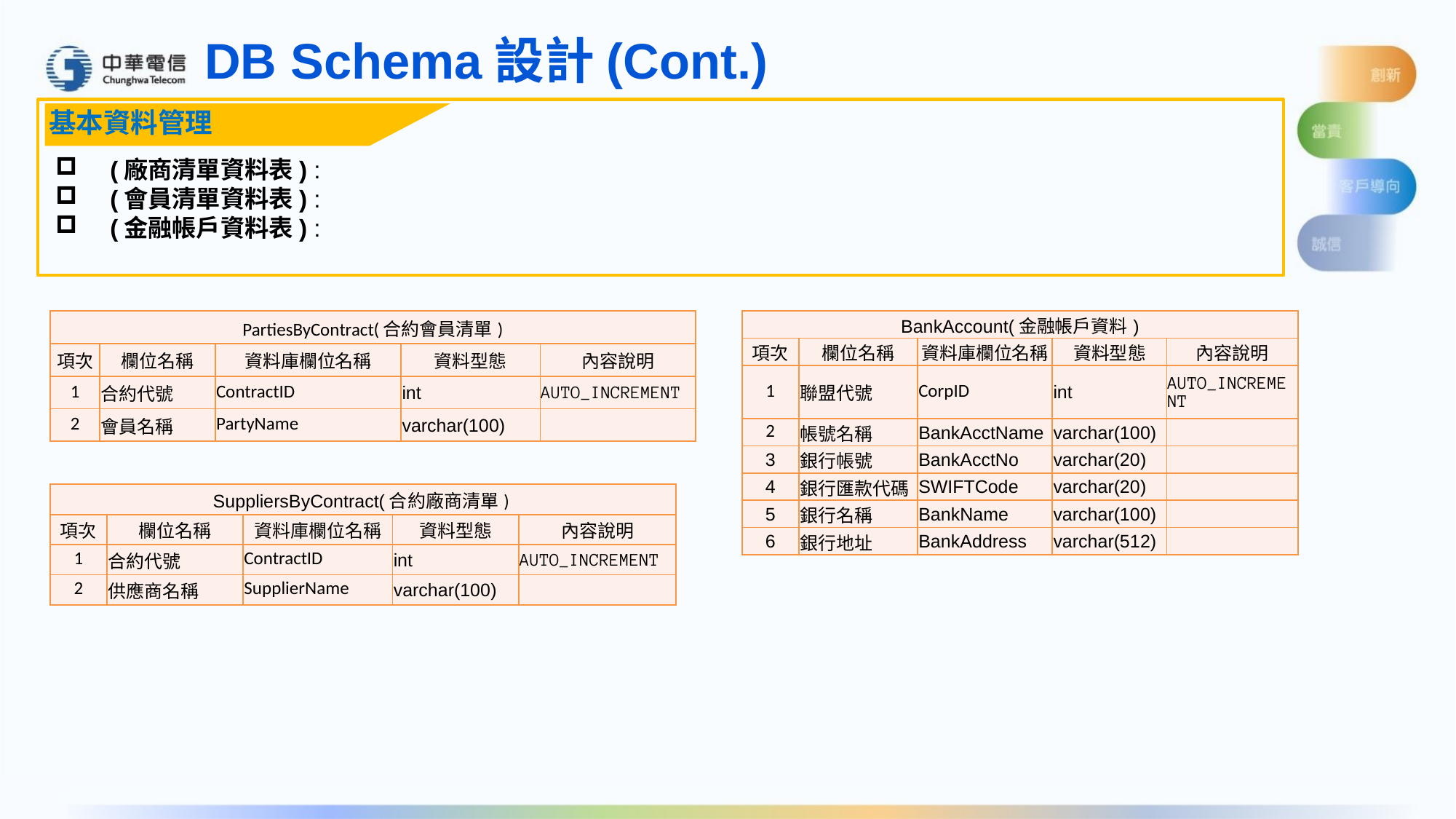

DB Schema設計(Cont.)

基本資料管理
說明
(廠商清單資料表) :
(會員清單資料表) :
(金融帳戶資料表) :

| BankAccount(金融帳戶資料) |  |  |  |  |
| --- | --- | --- | --- | --- |
| 項次 | 欄位名稱 | 資料庫欄位名稱 | 資料型態 | 內容說明 |
| 1 | 聯盟代號 | CorpID | int | AUTO\_INCREMENT |
| 2 | 帳號名稱 | BankAcctName | varchar(100) |  |
| 3 | 銀行帳號 | BankAcctNo | varchar(20) |  |
| 4 | 銀行匯款代碼 | SWIFTCode | varchar(20) |  |
| 5 | 銀行名稱 | BankName | varchar(100) |  |
| 6 | 銀行地址 | BankAddress | varchar(512) |  |
| PartiesByContract(合約會員清單) |  |  |  |  |
| --- | --- | --- | --- | --- |
| 項次 | 欄位名稱 | 資料庫欄位名稱 | 資料型態 | 內容說明 |
| 1 | 合約代號 | ContractID | int | AUTO\_INCREMENT |
| 2 | 會員名稱 | PartyName | varchar(100) |  |
| SuppliersByContract(合約廠商清單) |  |  |  |  |
| --- | --- | --- | --- | --- |
| 項次 | 欄位名稱 | 資料庫欄位名稱 | 資料型態 | 內容說明 |
| 1 | 合約代號 | ContractID | int | AUTO\_INCREMENT |
| 2 | 供應商名稱 | SupplierName | varchar(100) |  |